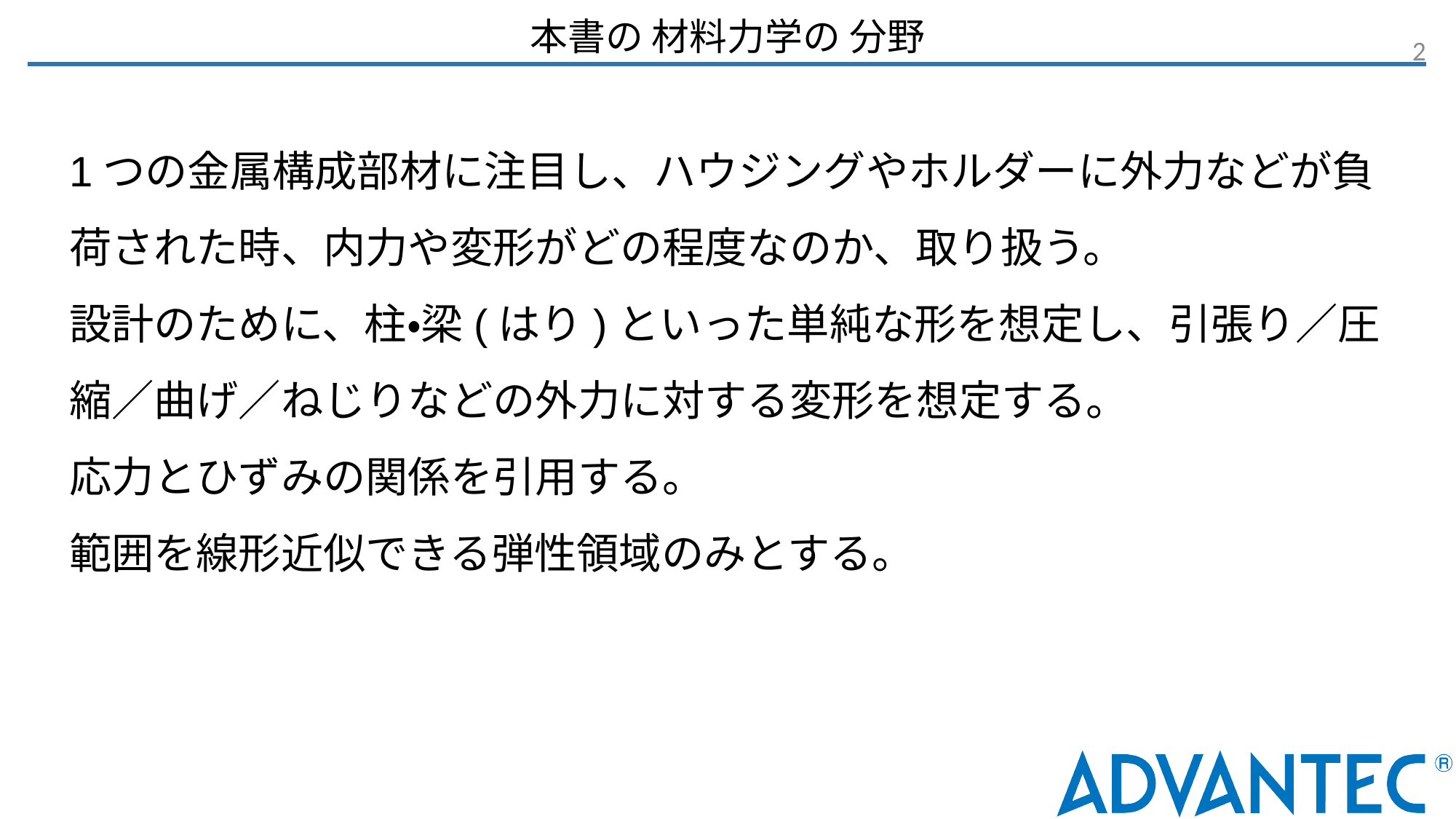

# 本書の 材料力学の 分野
1つの金属構成部材に注目し、ハウジングやホルダーに外力などが負荷された時、内力や変形がどの程度なのか、取り扱う。
設計のために、柱・梁(はり)といった単純な形を想定し、引張り／圧縮／曲げ／ねじりなどの外力に対する変形を想定する。
応力とひずみの関係を引用する。
範囲を線形近似できる弾性領域のみとする。